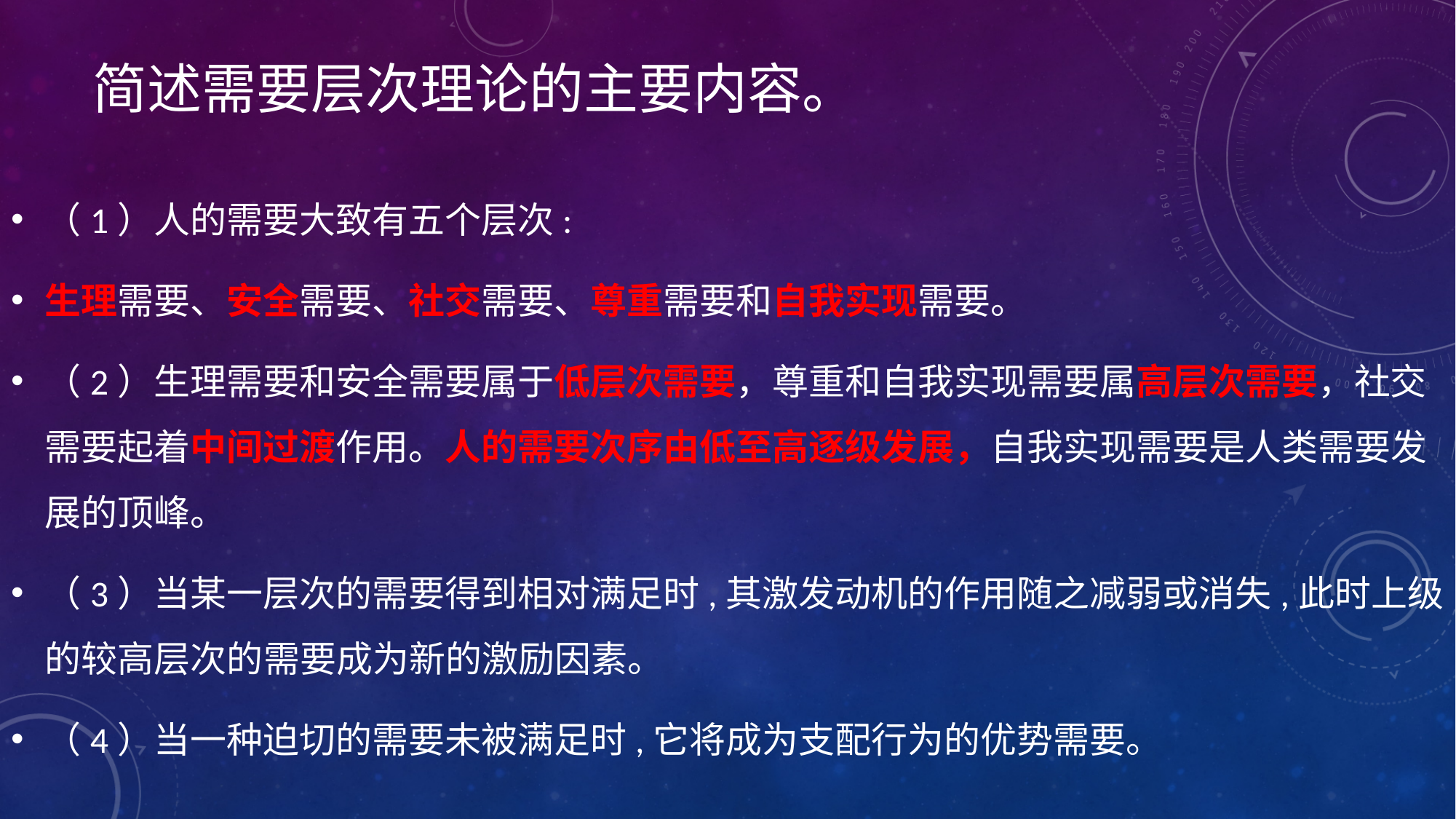

# 简述需要层次理论的主要内容。
（1）人的需要大致有五个层次:
生理需要、安全需要、社交需要、尊重需要和自我实现需要。
（2）生理需要和安全需要属于低层次需要，尊重和自我实现需要属高层次需要，社交需要起着中间过渡作用。人的需要次序由低至高逐级发展，自我实现需要是人类需要发展的顶峰。
（3）当某一层次的需要得到相对满足时,其激发动机的作用随之减弱或消失,此时上级的较高层次的需要成为新的激励因素。
（4）当一种迫切的需要未被满足时,它将成为支配行为的优势需要。